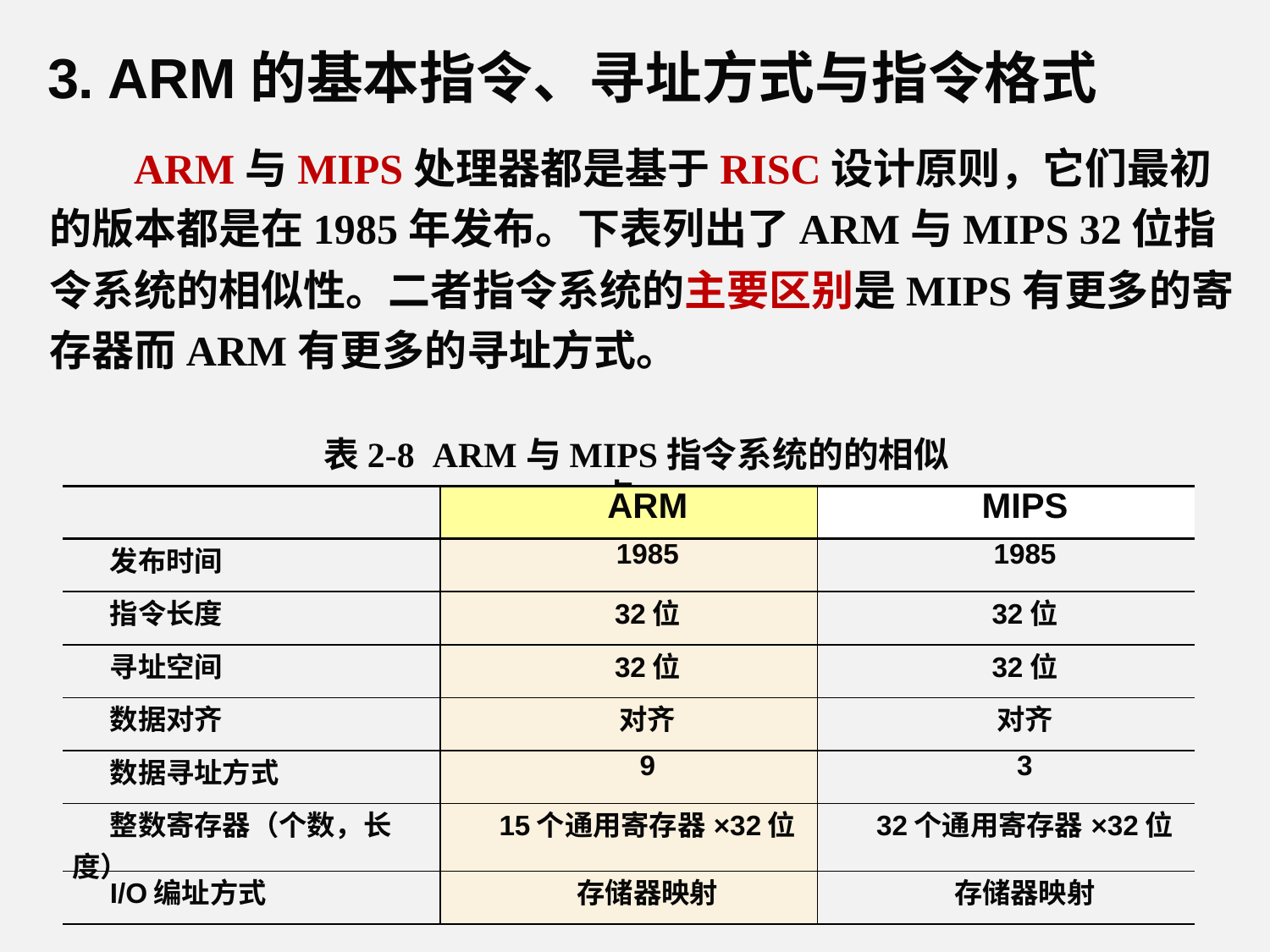

3. ARM的基本指令、寻址方式与指令格式
           ARM与MIPS处理器都是基于RISC设计原则，它们最初的版本都是在1985年发布。下表列出了ARM与MIPS 32位指令系统的相似性。二者指令系统的主要区别是MIPS有更多的寄存器而ARM有更多的寻址方式。
表2-8  ARM与MIPS指令系统的的相似点
|  | ARM | MIPS |
| --- | --- | --- |
| 发布时间 | 1985 | 1985 |
| 指令长度 | 32位 | 32位 |
| 寻址空间 | 32位 | 32位 |
| 数据对齐 | 对齐 | 对齐 |
| 数据寻址方式 | 9 | 3 |
| 整数寄存器（个数，长度） | 15个通用寄存器×32位 | 32个通用寄存器×32位 |
| I/O编址方式 | 存储器映射 | 存储器映射 |